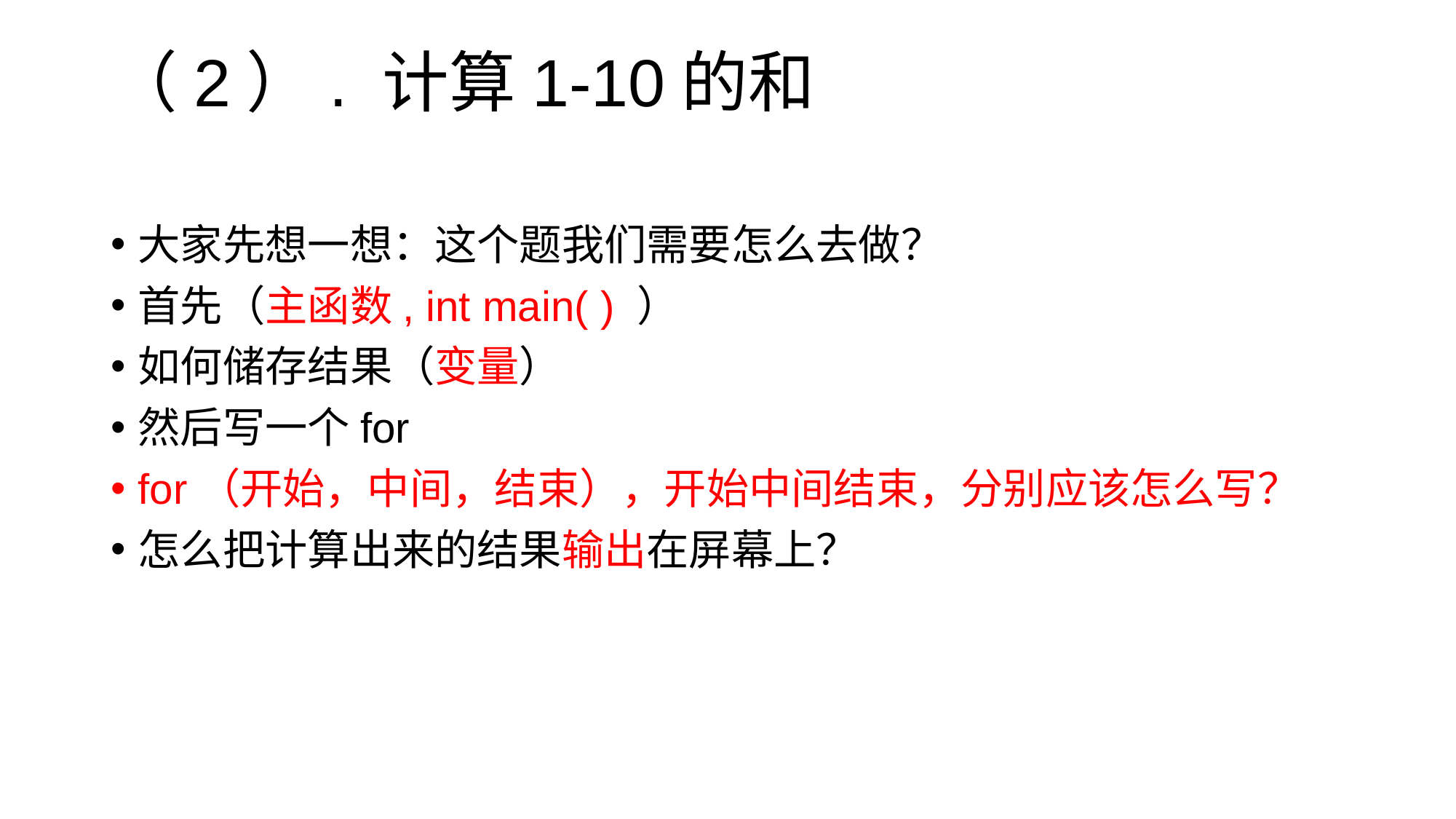

# （2）. 计算1-10的和
大家先想一想：这个题我们需要怎么去做？
首先（主函数, int main( ) ）
如何储存结果（变量）
然后写一个for
for（开始，中间，结束），开始中间结束，分别应该怎么写？
怎么把计算出来的结果输出在屏幕上？